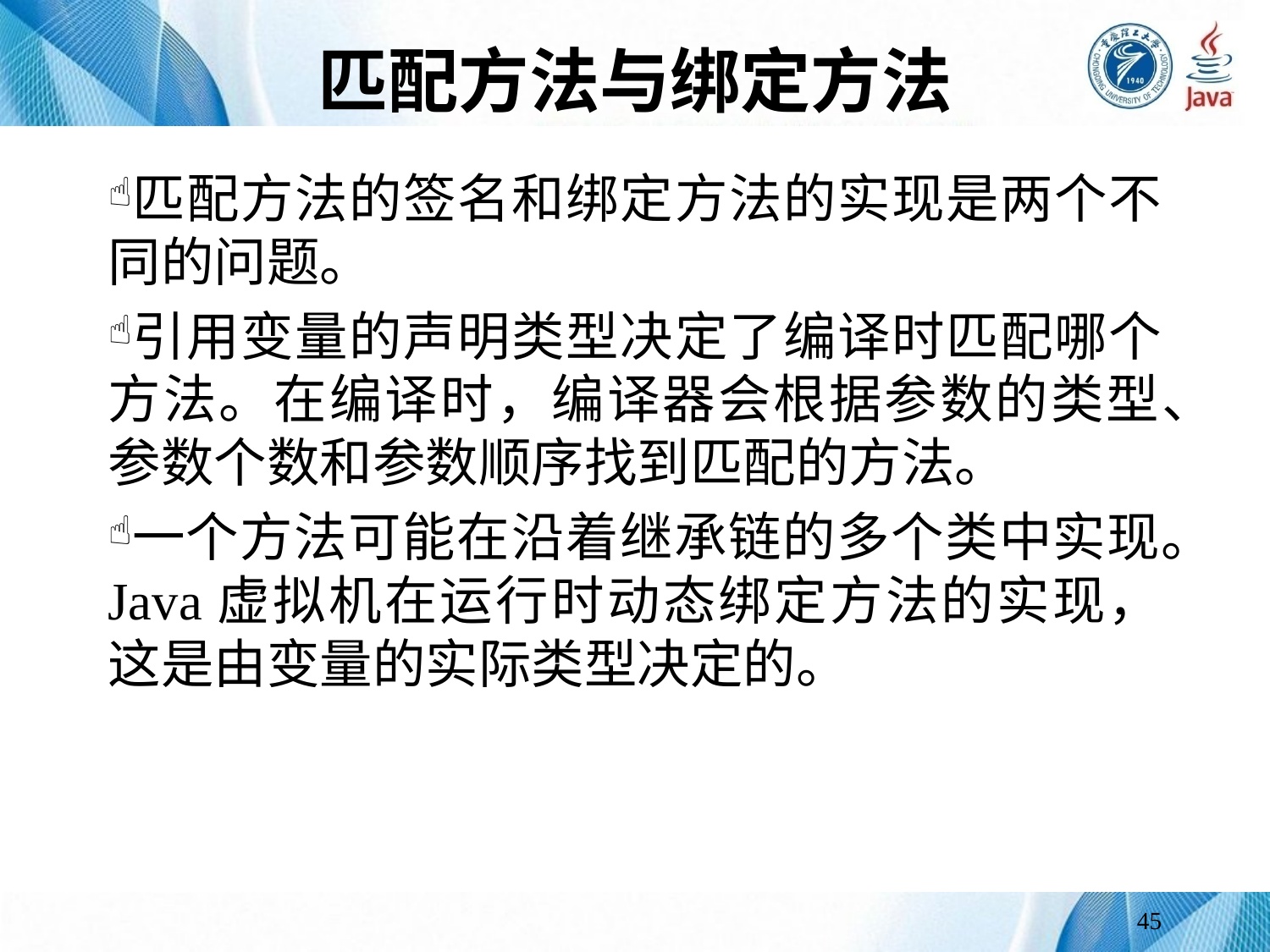

# 匹配方法与绑定方法
匹配方法的签名和绑定方法的实现是两个不同的问题。
引用变量的声明类型决定了编译时匹配哪个方法。在编译时，编译器会根据参数的类型、参数个数和参数顺序找到匹配的方法。
一个方法可能在沿着继承链的多个类中实现。Java虚拟机在运行时动态绑定方法的实现，这是由变量的实际类型决定的。
45